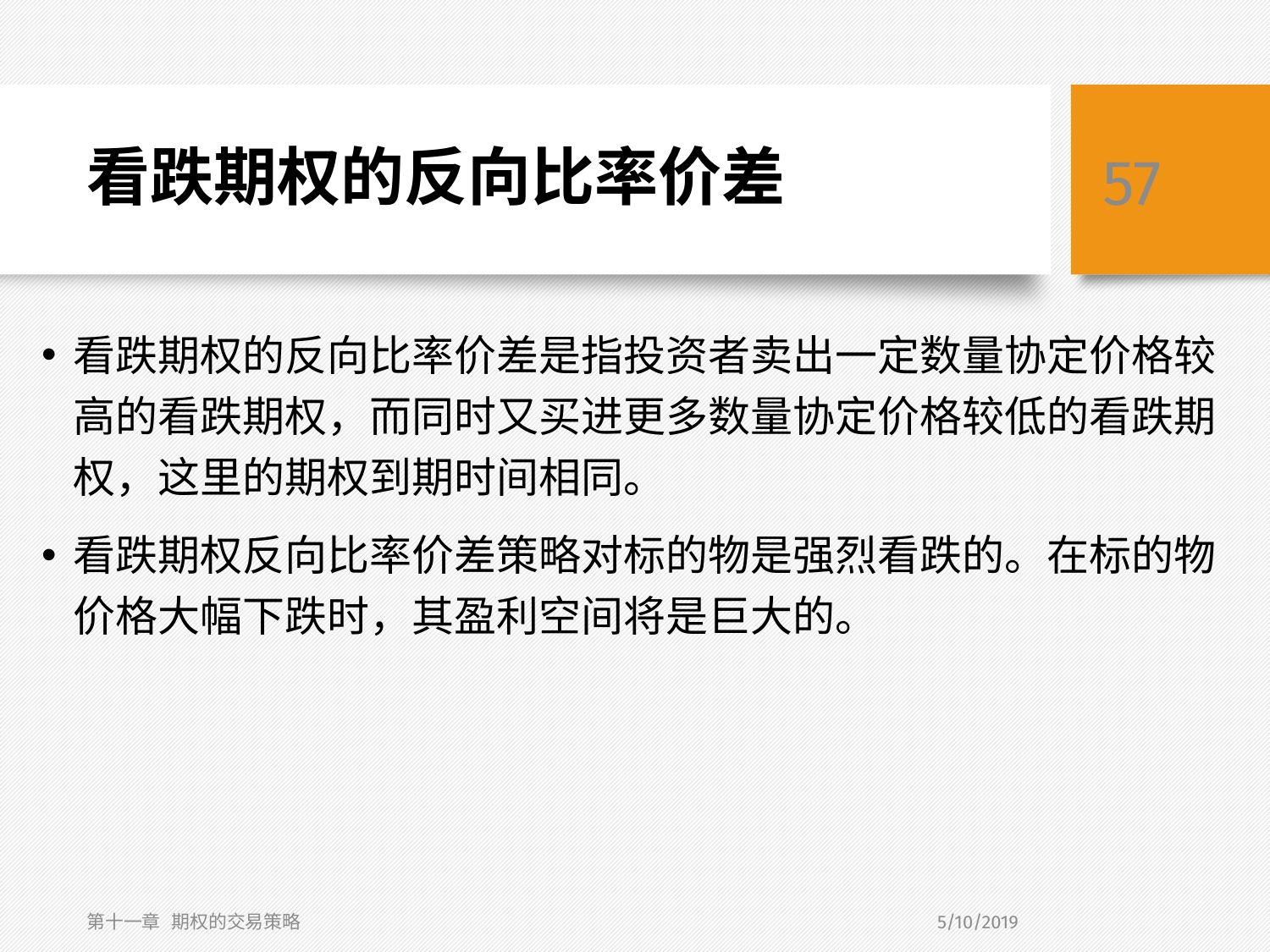

# 看跌期权的反向比率价差
57
看跌期权的反向比率价差是指投资者卖出一定数量协定价格较高的看跌期权，而同时又买进更多数量协定价格较低的看跌期权，这里的期权到期时间相同。
看跌期权反向比率价差策略对标的物是强烈看跌的。在标的物价格大幅下跌时，其盈利空间将是巨大的。
5/10/2019
第十一章  期权的交易策略